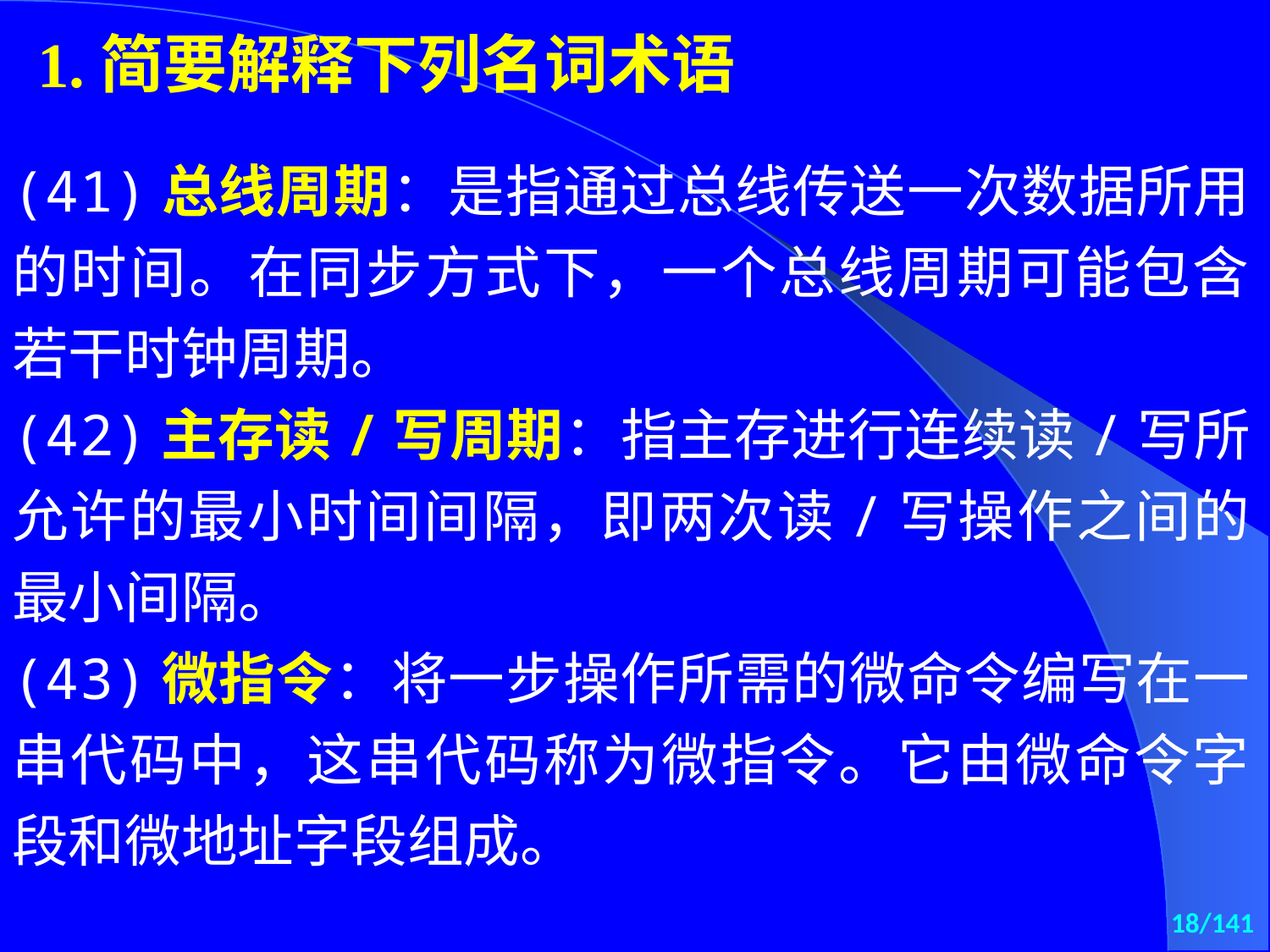

1.简要解释下列名词术语
(41)总线周期：是指通过总线传送一次数据所用的时间。在同步方式下，一个总线周期可能包含若干时钟周期。
(42)主存读/写周期：指主存进行连续读/写所允许的最小时间间隔，即两次读/写操作之间的最小间隔。
(43)微指令：将一步操作所需的微命令编写在一串代码中，这串代码称为微指令。它由微命令字段和微地址字段组成。
18/141